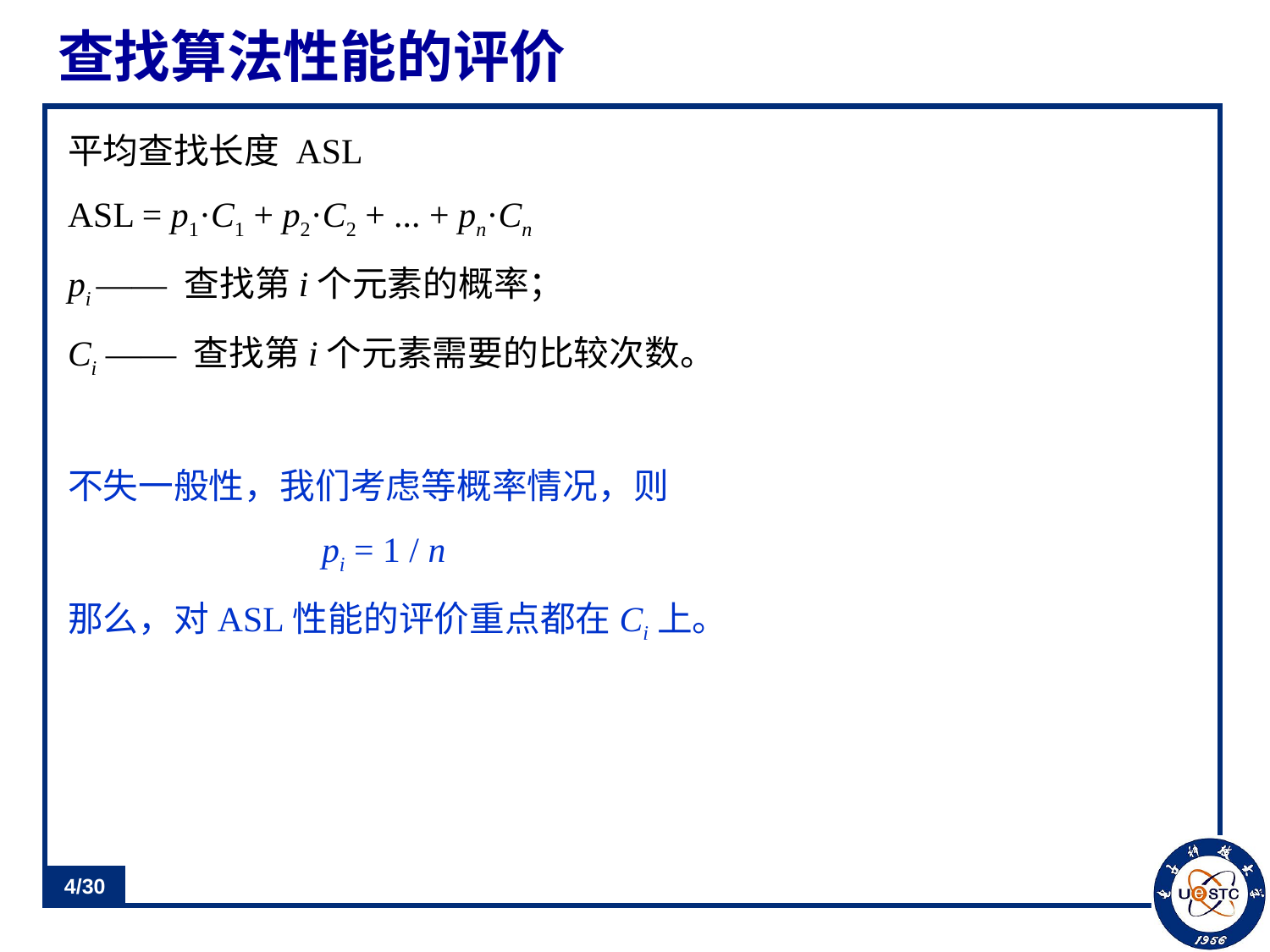

# 查找算法性能的评价
平均查找长度 ASL
ASL = p1·C1 + p2·C2 + ... + pn·Cn
pi —— 查找第i个元素的概率；
Ci —— 查找第i个元素需要的比较次数。

不失一般性，我们考虑等概率情况，则
		pi = 1 / n
那么，对ASL性能的评价重点都在Ci上。
4/30